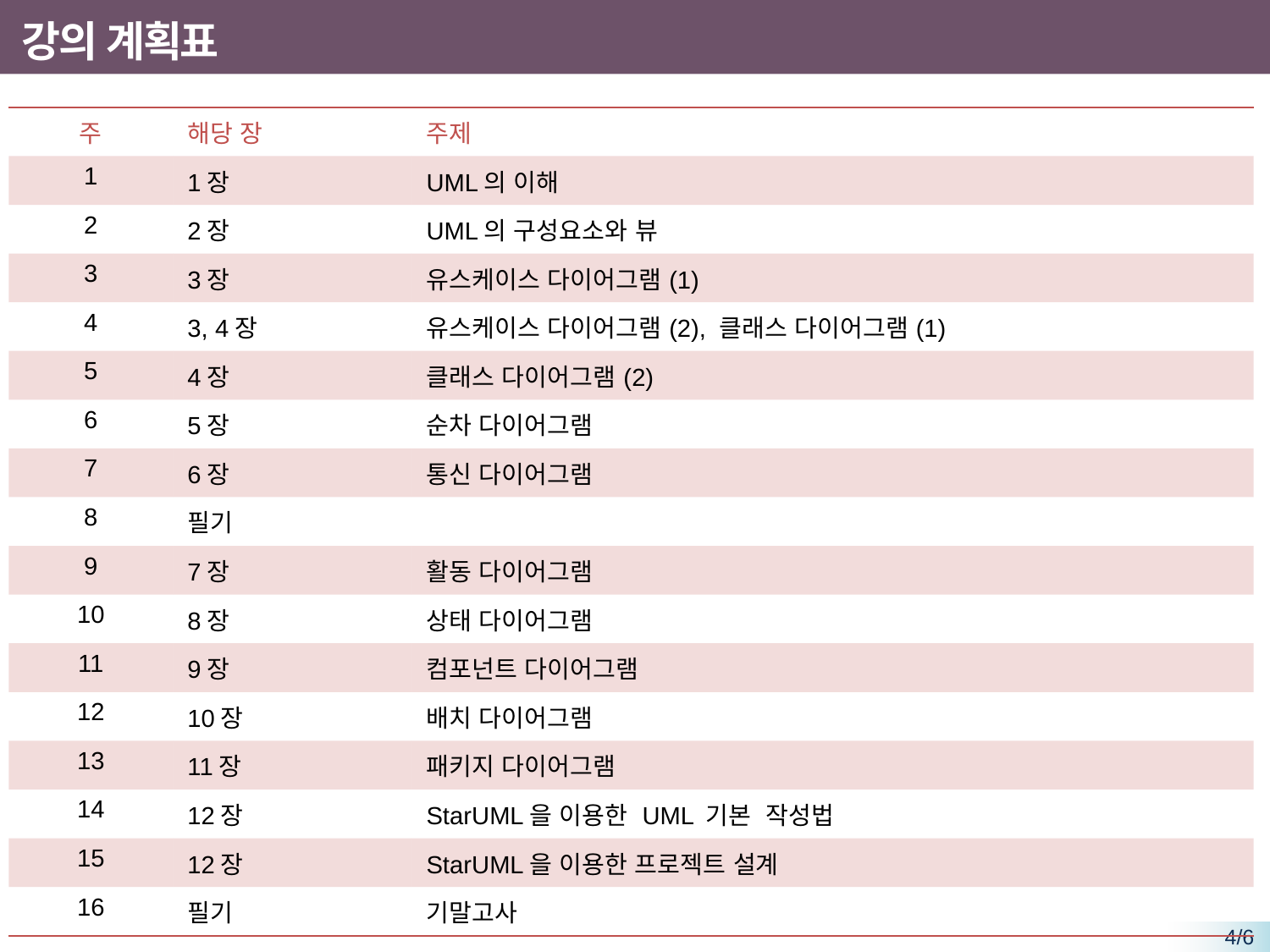

# 강의 계획표
| 주 | 해당 장 | 주제 |
| --- | --- | --- |
| 1 | 1장 | UML의 이해 |
| 2 | 2장 | UML의 구성요소와 뷰 |
| 3 | 3장 | 유스케이스 다이어그램(1) |
| 4 | 3, 4장 | 유스케이스 다이어그램(2), 클래스 다이어그램(1) |
| 5 | 4장 | 클래스 다이어그램(2) |
| 6 | 5장 | 순차 다이어그램 |
| 7 | 6장 | 통신 다이어그램 |
| 8 | 필기 |  |
| 9 | 7장 | 활동 다이어그램 |
| 10 | 8장 | 상태 다이어그램 |
| 11 | 9장 | 컴포넌트 다이어그램 |
| 12 | 10장 | 배치 다이어그램 |
| 13 | 11장 | 패키지 다이어그램 |
| 14 | 12장 | StarUML을 이용한 UML 기본 작성법 |
| 15 | 12장 | StarUML을 이용한 프로젝트 설계 |
| 16 | 필기 | 기말고사 |